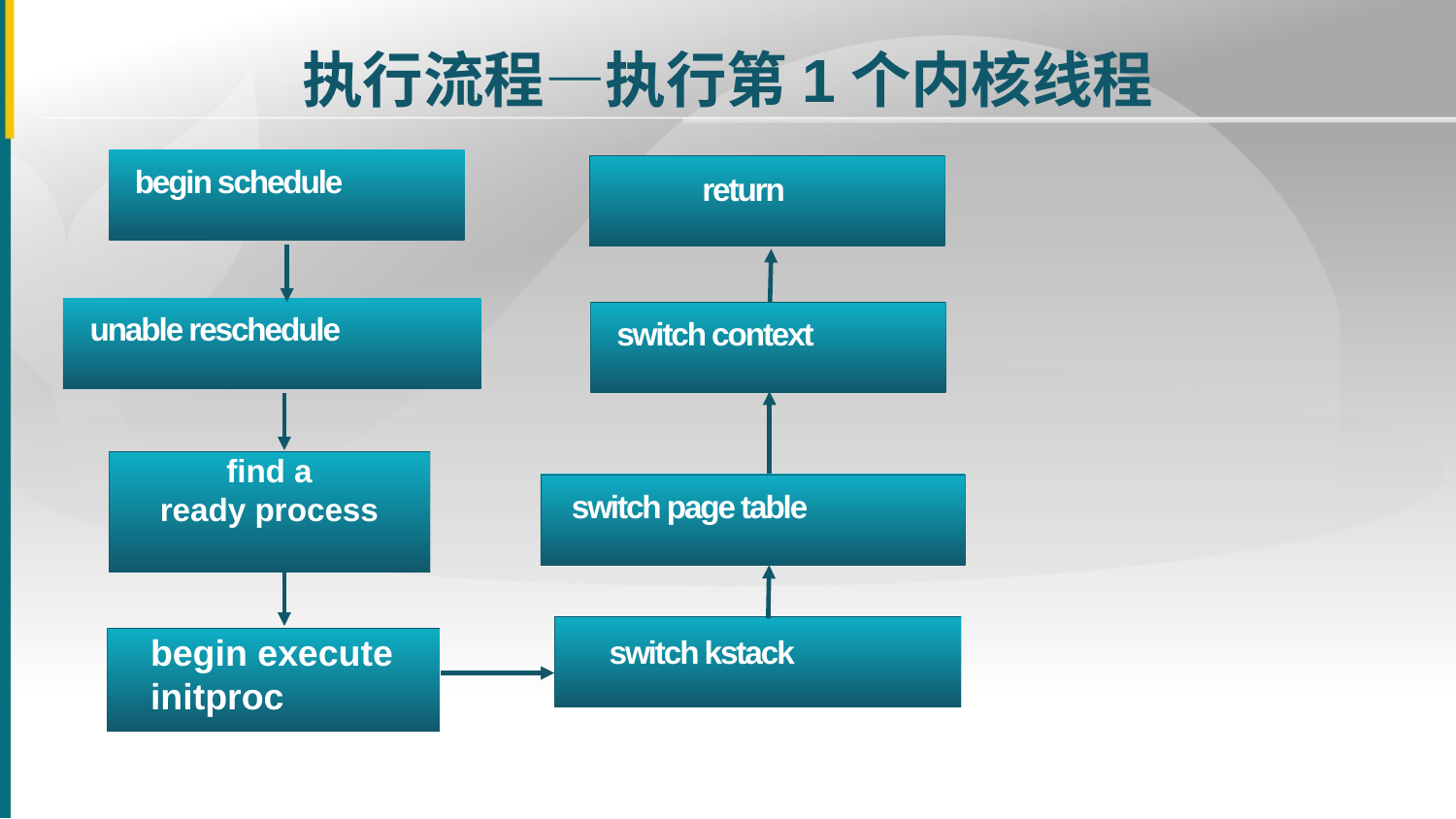

执行流程—执行第1个内核线程

begin schedule

return

unable reschedule

switch context
find a
ready process

switch page table
begin execute
initproc

switch kstack